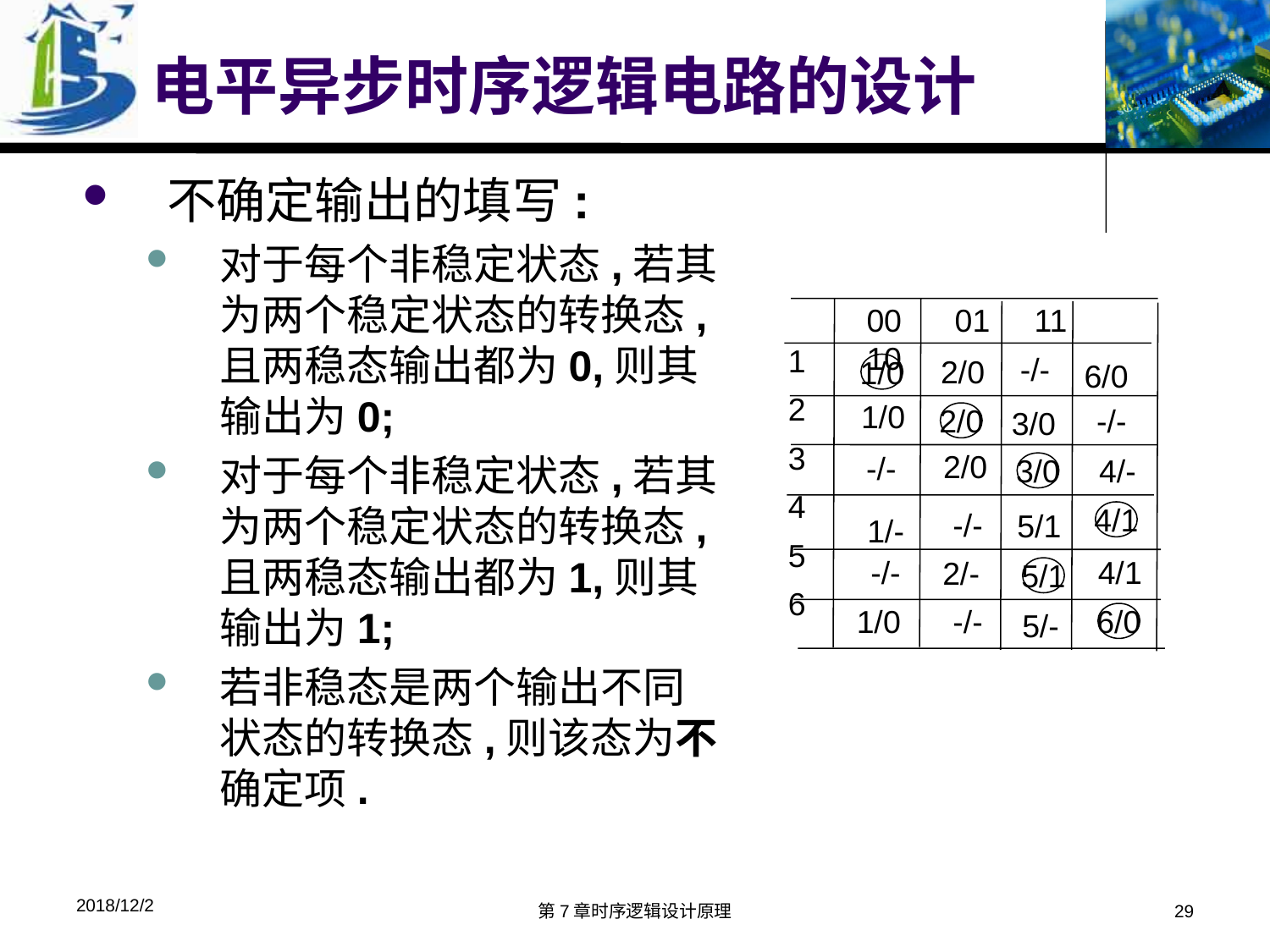

# 电平异步时序逻辑电路的设计
不确定输出的填写:
对于每个非稳定状态,若其为两个稳定状态的转换态,且两稳态输出都为0,则其输出为0;
对于每个非稳定状态,若其为两个稳定状态的转换态,且两稳态输出都为1,则其输出为1;
若非稳态是两个输出不同状态的转换态,则该态为不确定项.

00      01     11     10

1
2
3
4
5
6

-/-
-/-
-/-
-/-
-/-
4/1
-/-
2/0
1/0
6/0

1/0
2/0
5/1
1/-
2/-
5/1
1/0
5/-
2/0
3/0

4/-
3/0

4/1

6/0

2018/12/2
第7章时序逻辑设计原理
29